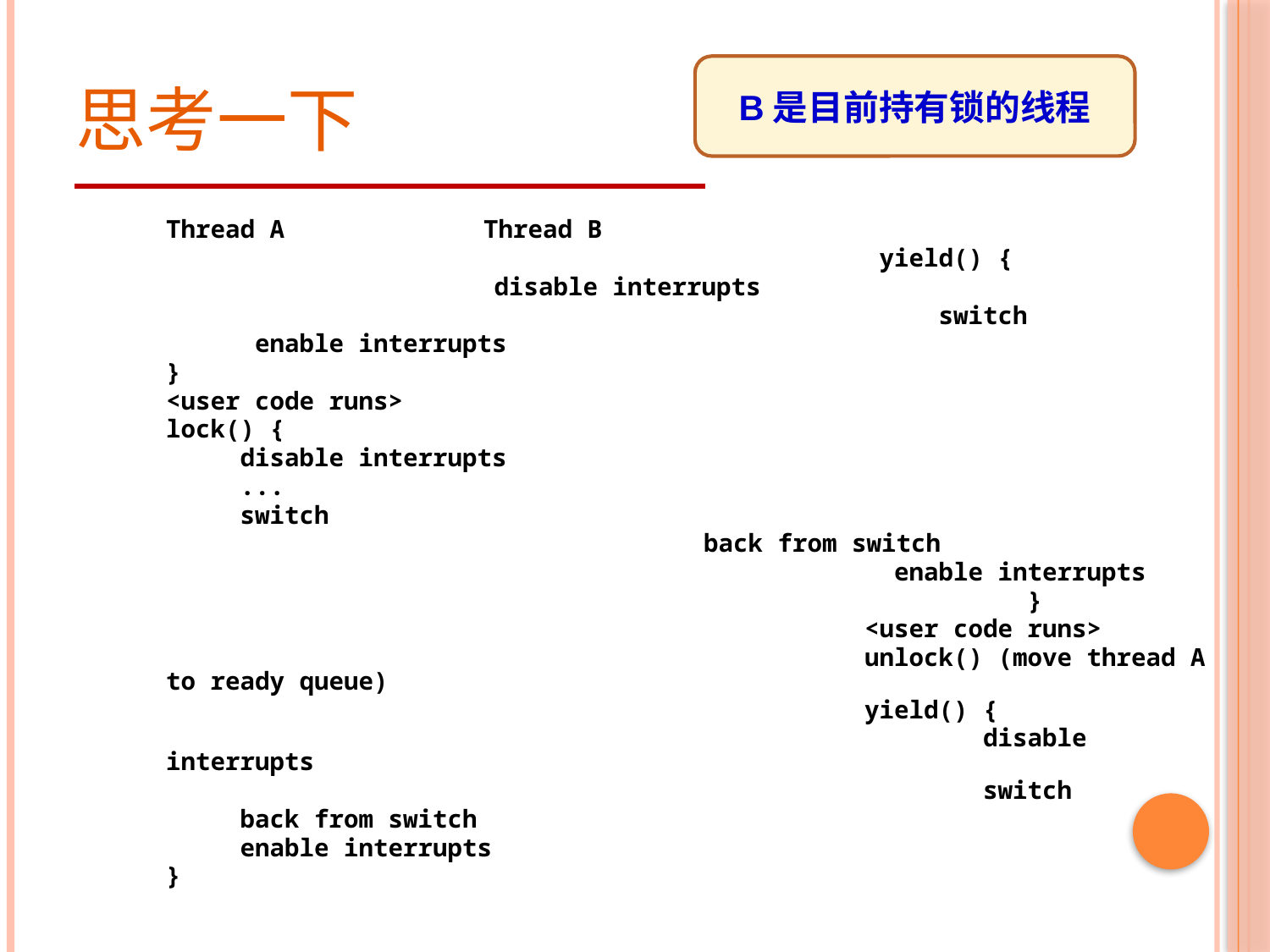

# 思考一下
B是目前持有锁的线程
Thread A 			Thread B
                                         		 yield() {
				     disable interrupts
                                               	     switch
      enable interrupts
}
<user code runs>
lock() {
     disable interrupts
     ...
     switch
                             		  back from switch
                                               	  enable interrupts
                                          		           }
                                         		<user code runs>
                                         		unlock() (move thread A to ready queue)
                                        		yield() {
                                               	        disable interrupts
                                              	        switch
     back from switch
     enable interrupts
}